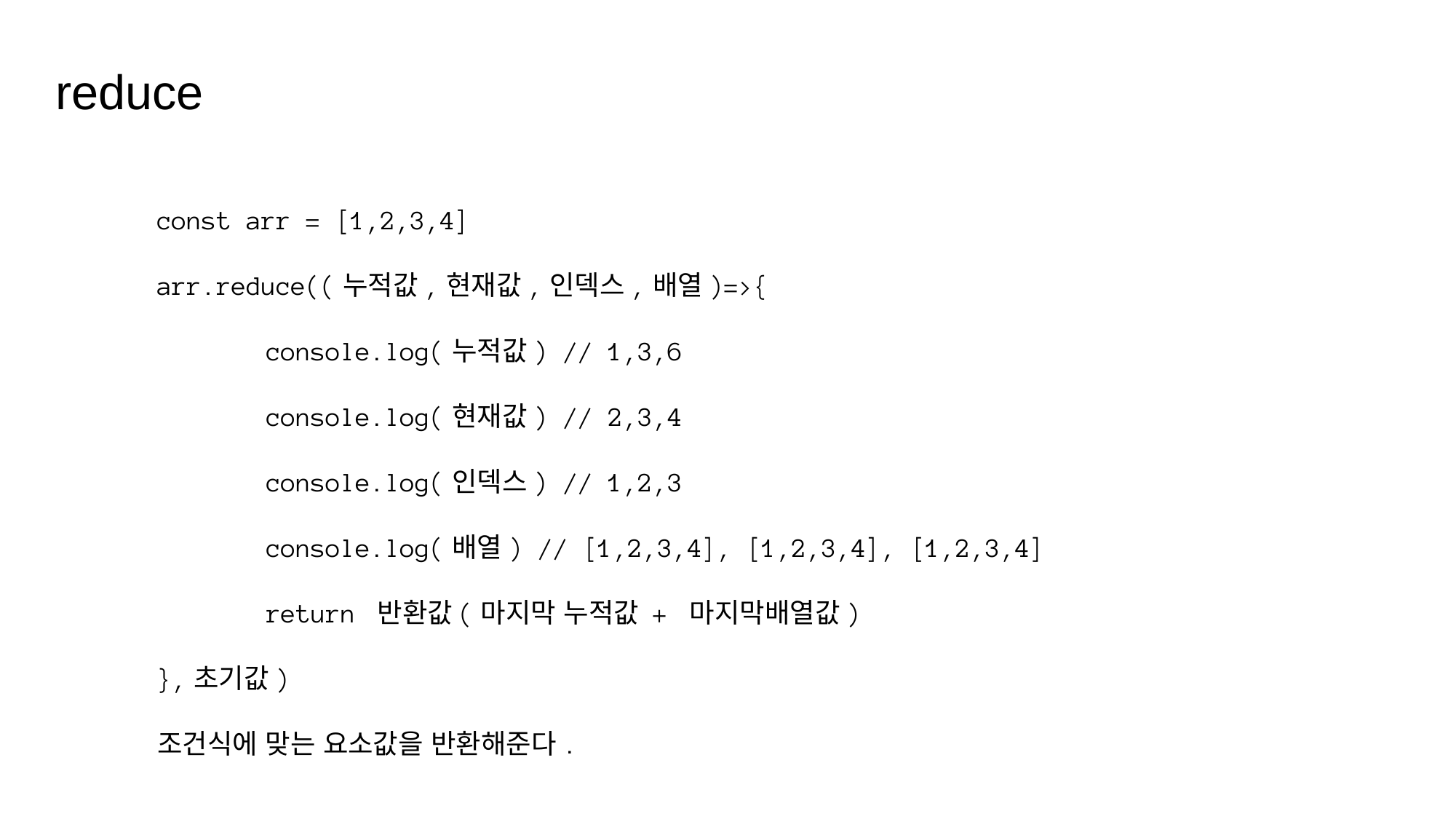

reduce
const arr = [1,2,3,4]

arr.reduce((누적값,현재값,인덱스,배열)=>{

	console.log(누적값) // 1,3,6

	console.log(현재값) // 2,3,4

	console.log(인덱스) // 1,2,3

	console.log(배열) // [1,2,3,4], [1,2,3,4], [1,2,3,4]

	return 반환값(마지막 누적값 + 마지막배열값)

},초기값)

조건식에 맞는 요소값을 반환해준다.